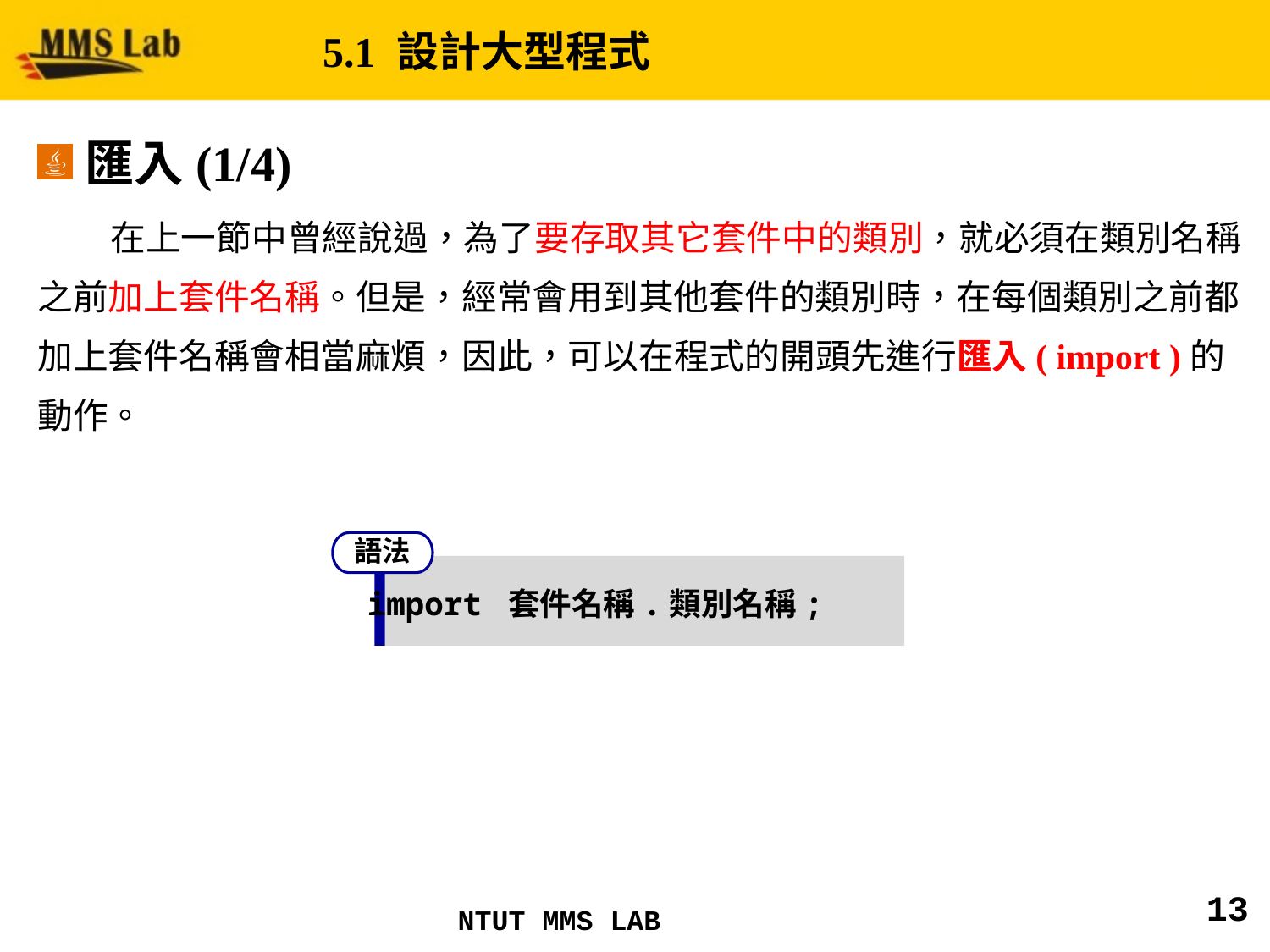

# 5.1 設計大型程式
匯入(1/4)
        在上一節中曾經說過，為了要存取其它套件中的類別，就必須在類別名稱之前加上套件名稱。但是，經常會用到其他套件的類別時，在每個類別之前都加上套件名稱會相當麻煩，因此，可以在程式的開頭先進行匯入( import )的動作。

語法

import 套件名稱.類別名稱;
13
NTUT MMS LAB